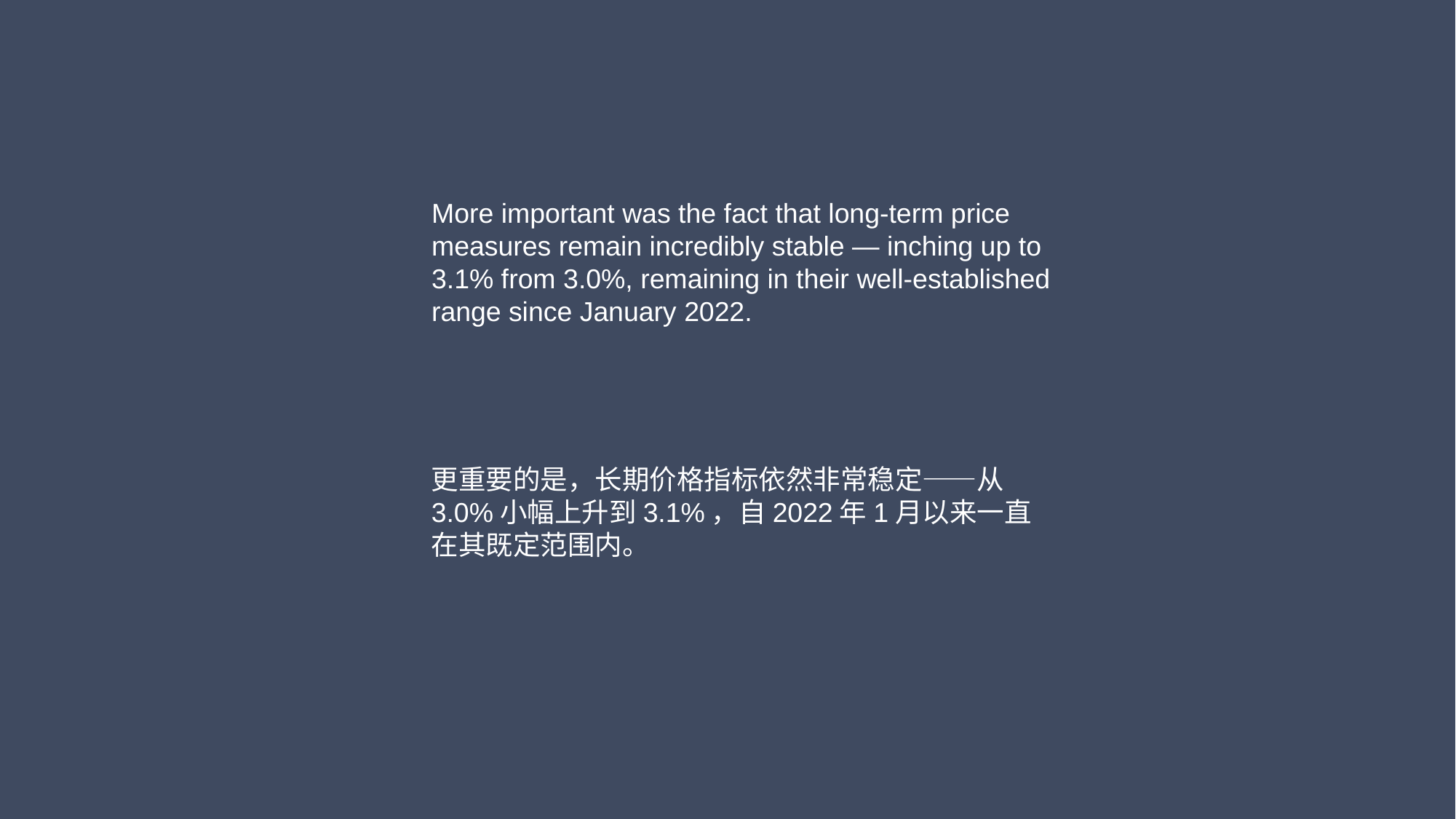

More important was the fact that long-term price measures remain incredibly stable — inching up to 3.1% from 3.0%, remaining in their well-established range since January 2022.
更重要的是，长期价格指标依然非常稳定——从3.0%小幅上升到3.1%，自2022年1月以来一直在其既定范围内。